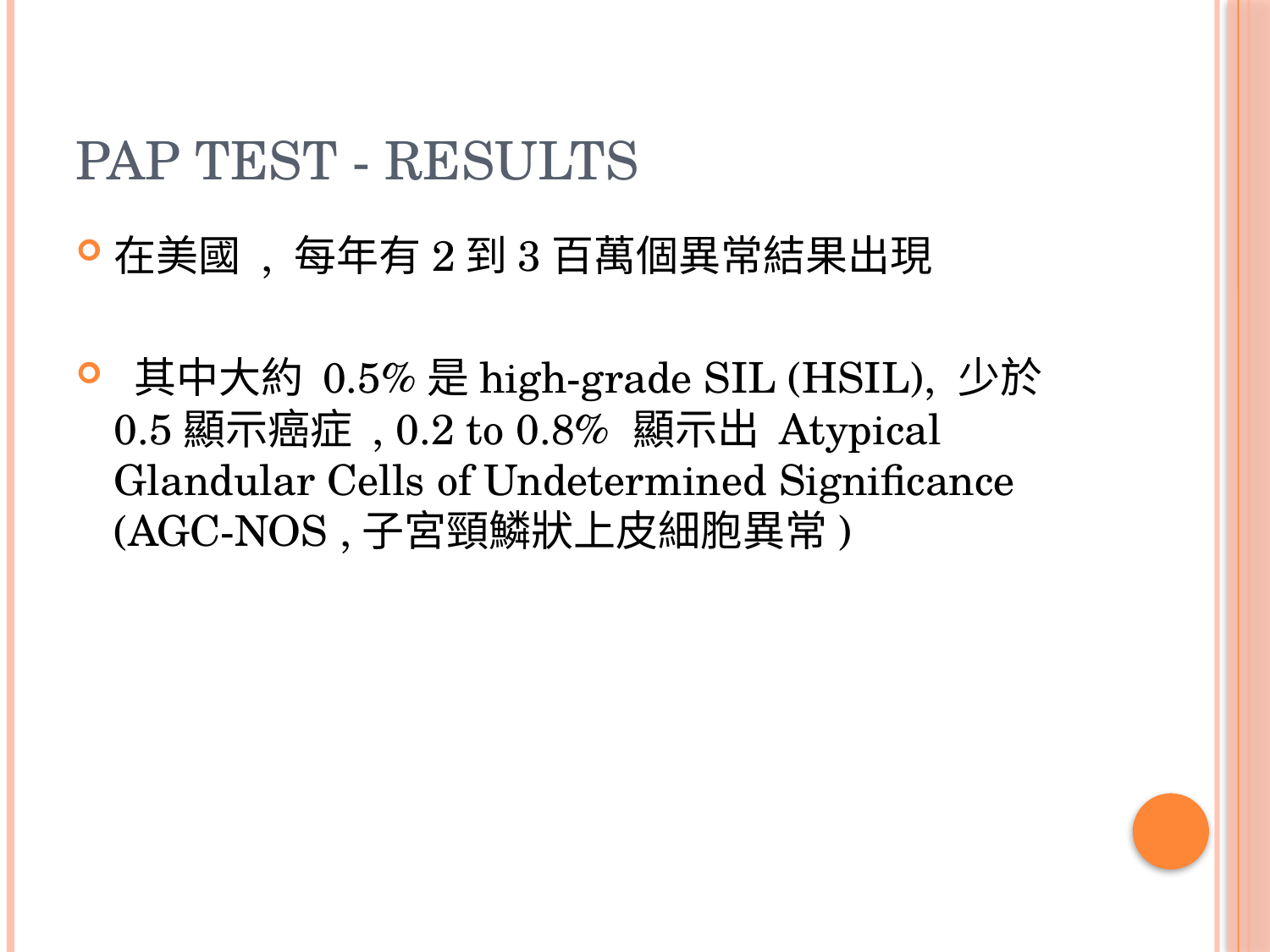

# Pap test - results
在美國 , 每年有2到3百萬個異常結果出現

 其中大約 0.5%是high-grade SIL (HSIL), 少於0.5顯示癌症 , 0.2 to 0.8% 顯示出 Atypical Glandular Cells of Undetermined Significance (AGC-NOS ,子宮頸鱗狀上皮細胞異常)